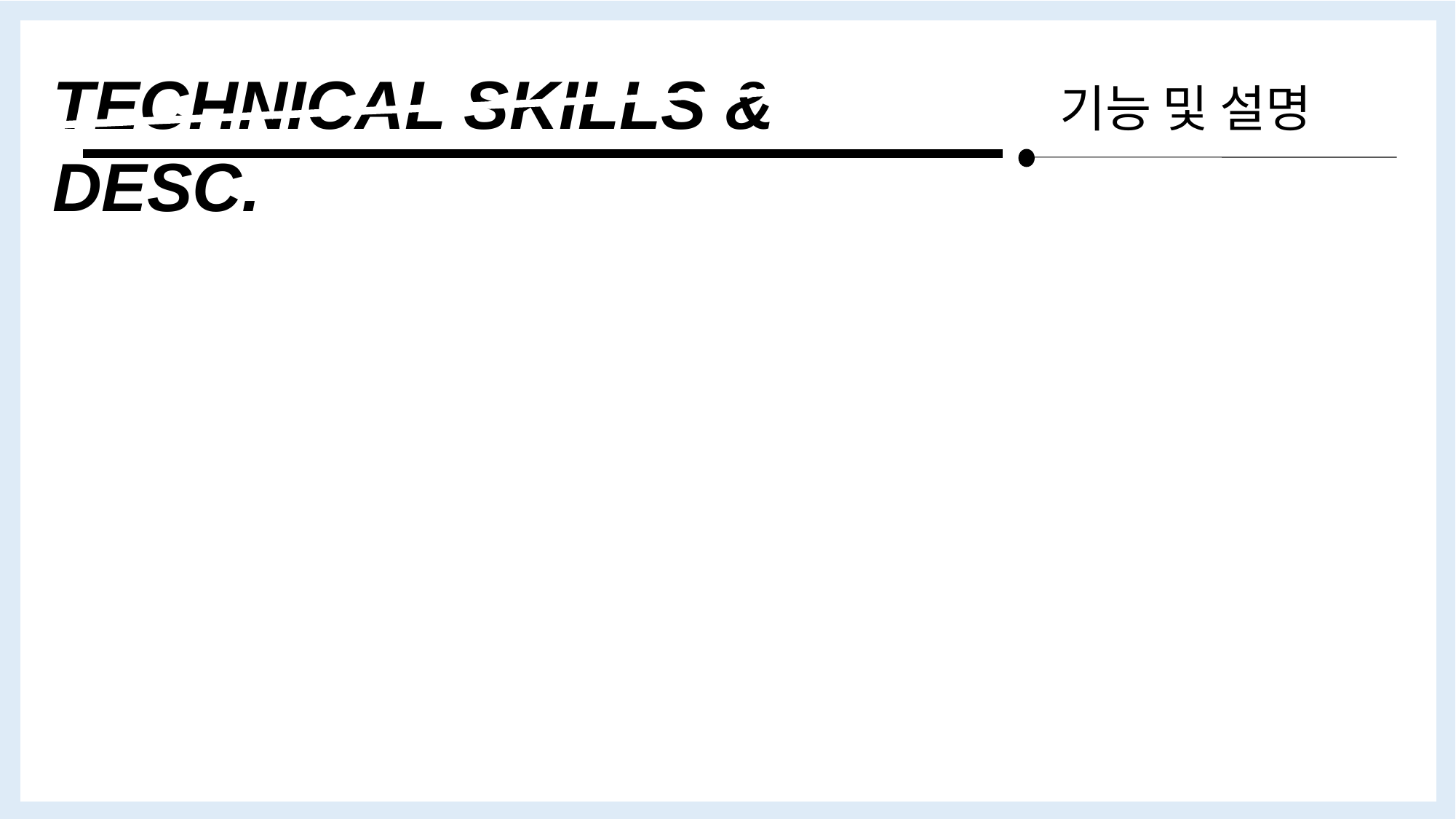

TECHNICAL SKILLS & DESC.
기능 및 설명